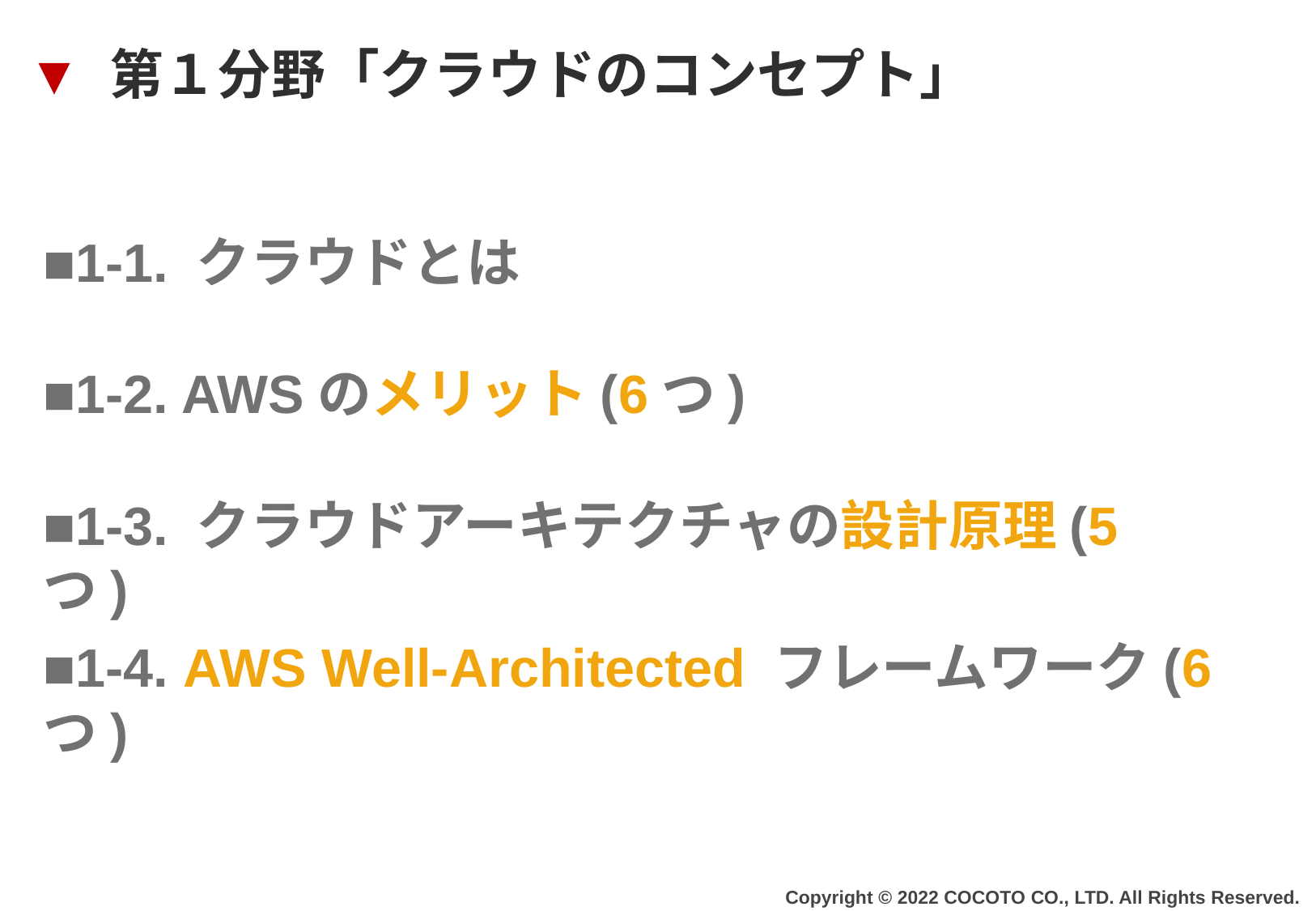

▼ 第１分野「クラウドのコンセプト」
■1-1. クラウドとは
■1-2. AWSのメリット(6つ)
■1-3. クラウドアーキテクチャの設計原理(5つ)
■1-4. AWS Well-Architected フレームワーク(6つ)
Copyright © 2022 COCOTO CO., LTD. All Rights Reserved.